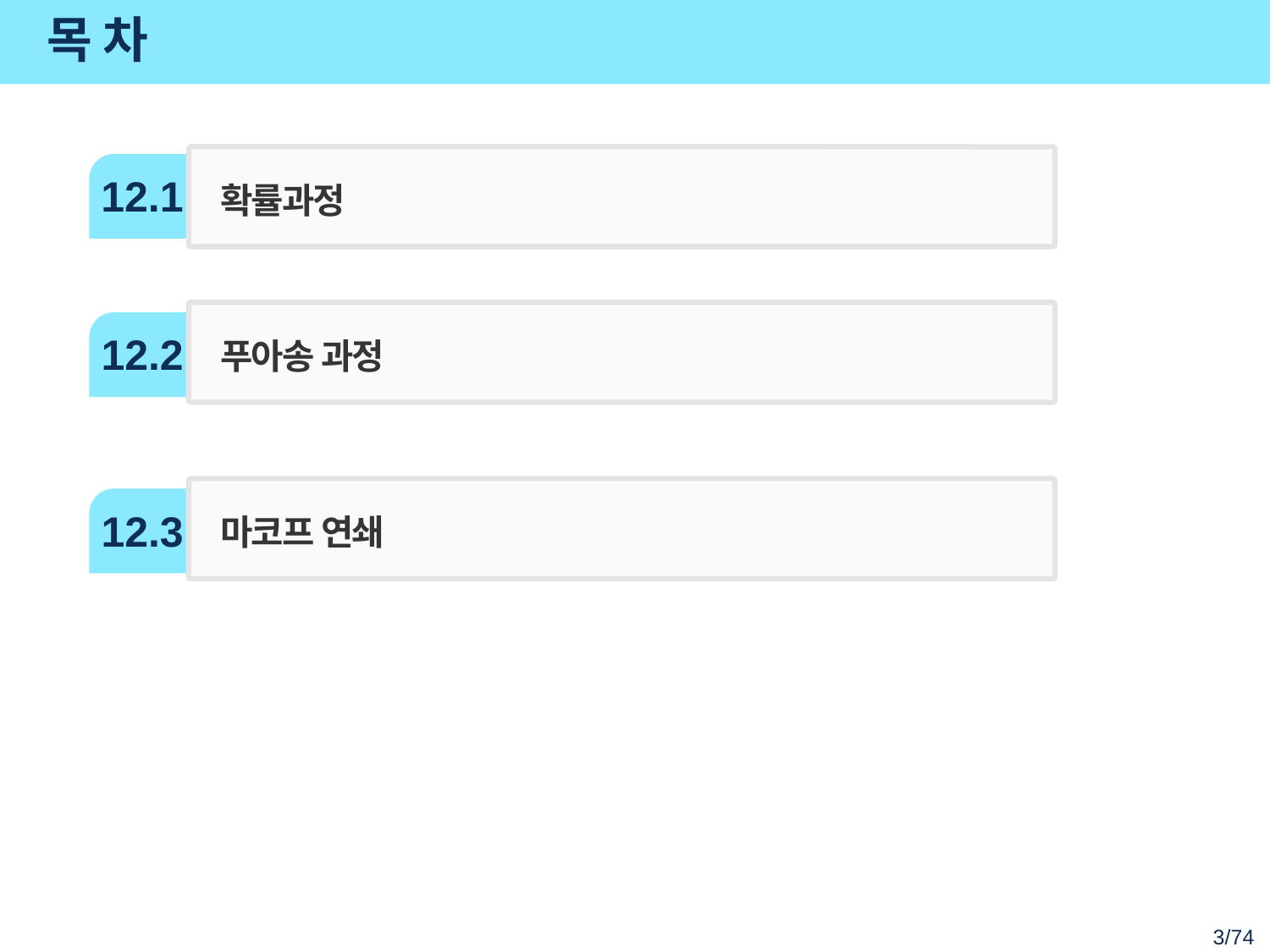

# 목 차

12.1
확률과정

푸아송 과정
12.2

마코프 연쇄
12.3